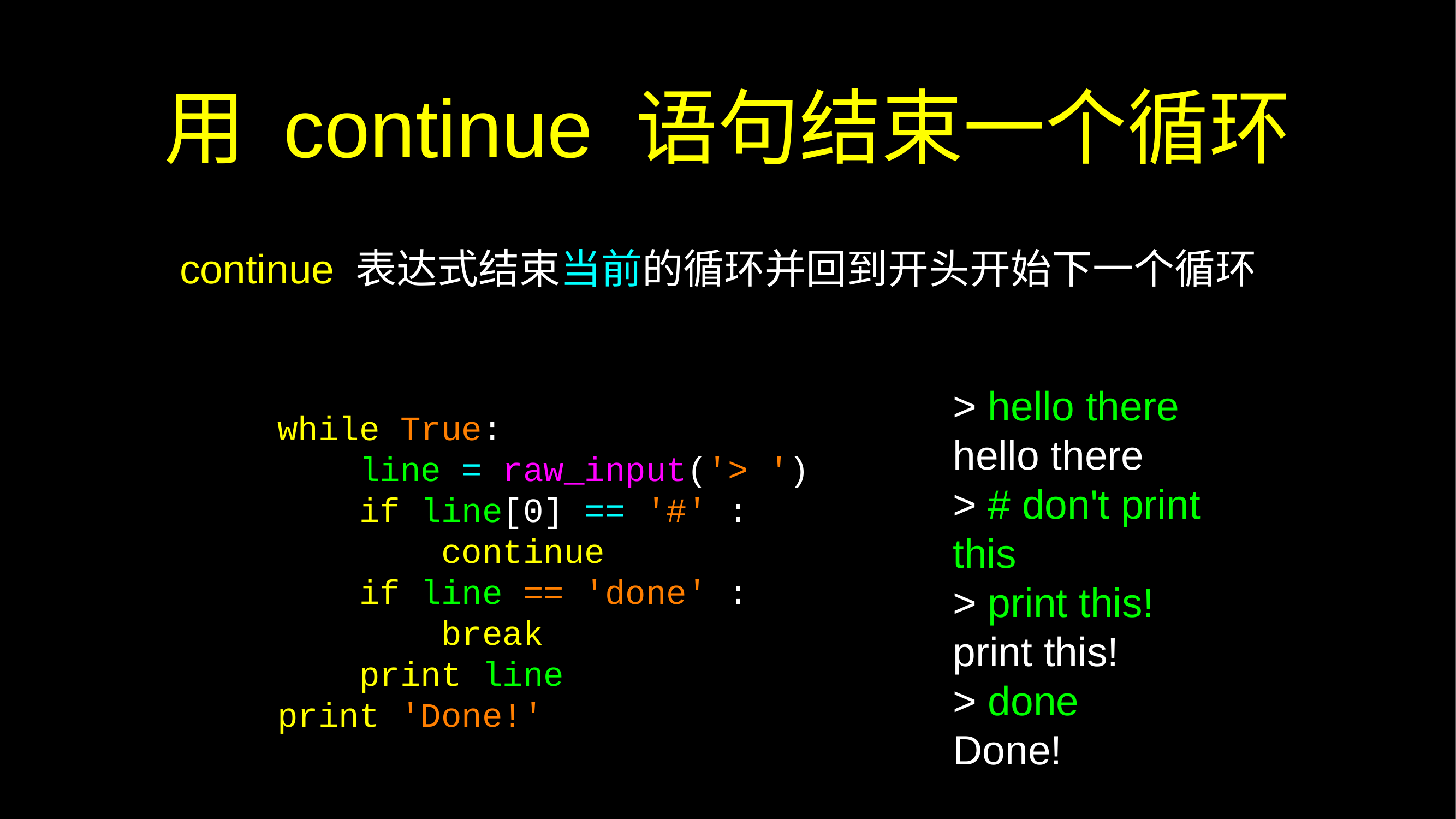

# 用 continue 语句结束一个循环
continue 表达式结束当前的循环并回到开头开始下一个循环
while True:
    line = raw_input('> ')
    if line[0] == '#' :
        continue
    if line == 'done' :
        break
    print line
print 'Done!'
> hello there
hello there
> # don't print this
> print this!
print this!
> done
Done!